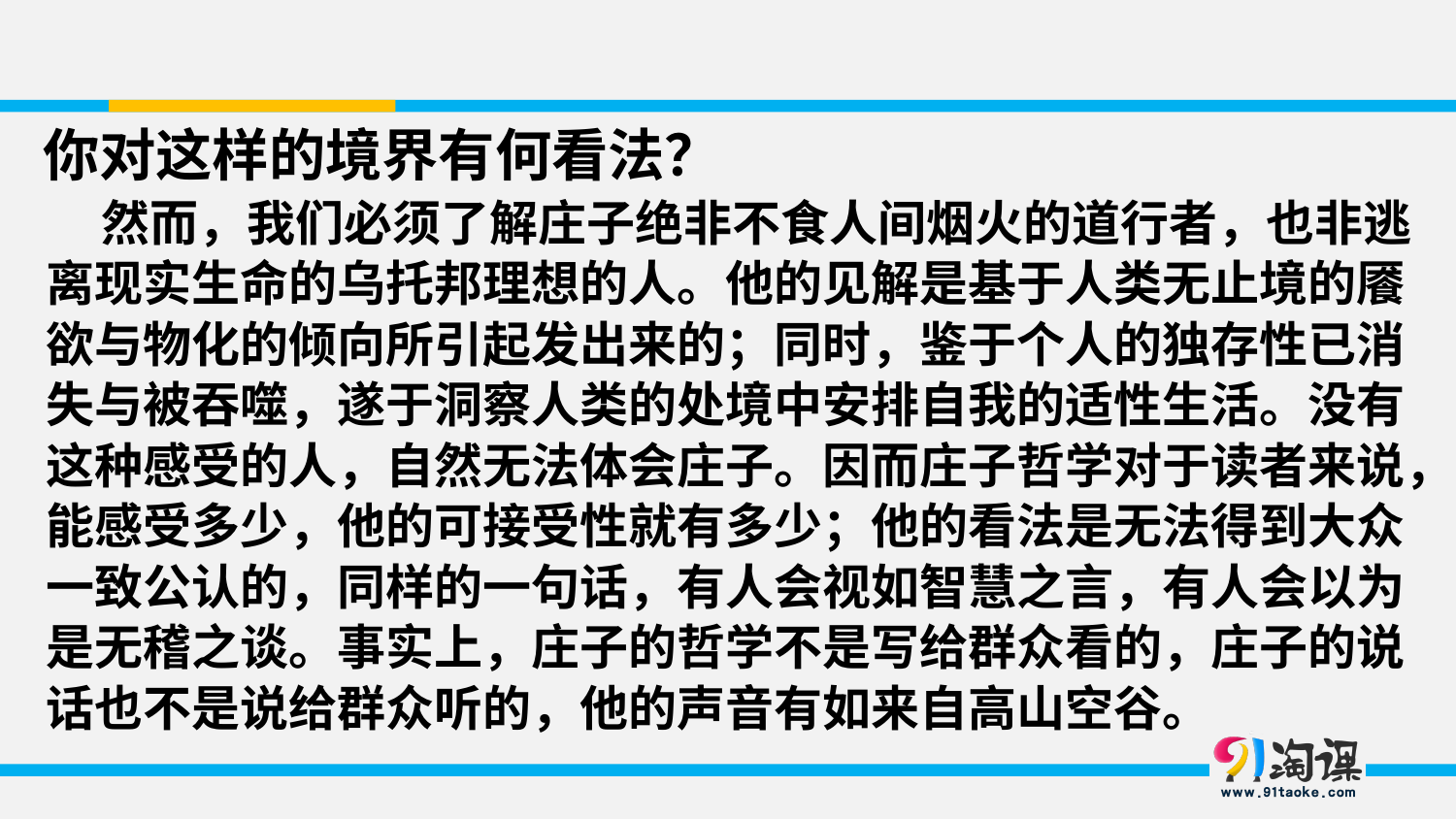

你对这样的境界有何看法？
    然而，我们必须了解庄子绝非不食人间烟火的道行者，也非逃离现实生命的乌托邦理想的人。他的见解是基于人类无止境的餍欲与物化的倾向所引起发出来的；同时，鉴于个人的独存性已消失与被吞噬，遂于洞察人类的处境中安排自我的适性生活。没有这种感受的人，自然无法体会庄子。因而庄子哲学对于读者来说，能感受多少，他的可接受性就有多少；他的看法是无法得到大众一致公认的，同样的一句话，有人会视如智慧之言，有人会以为是无稽之谈。事实上，庄子的哲学不是写给群众看的，庄子的说话也不是说给群众听的，他的声音有如来自高山空谷。